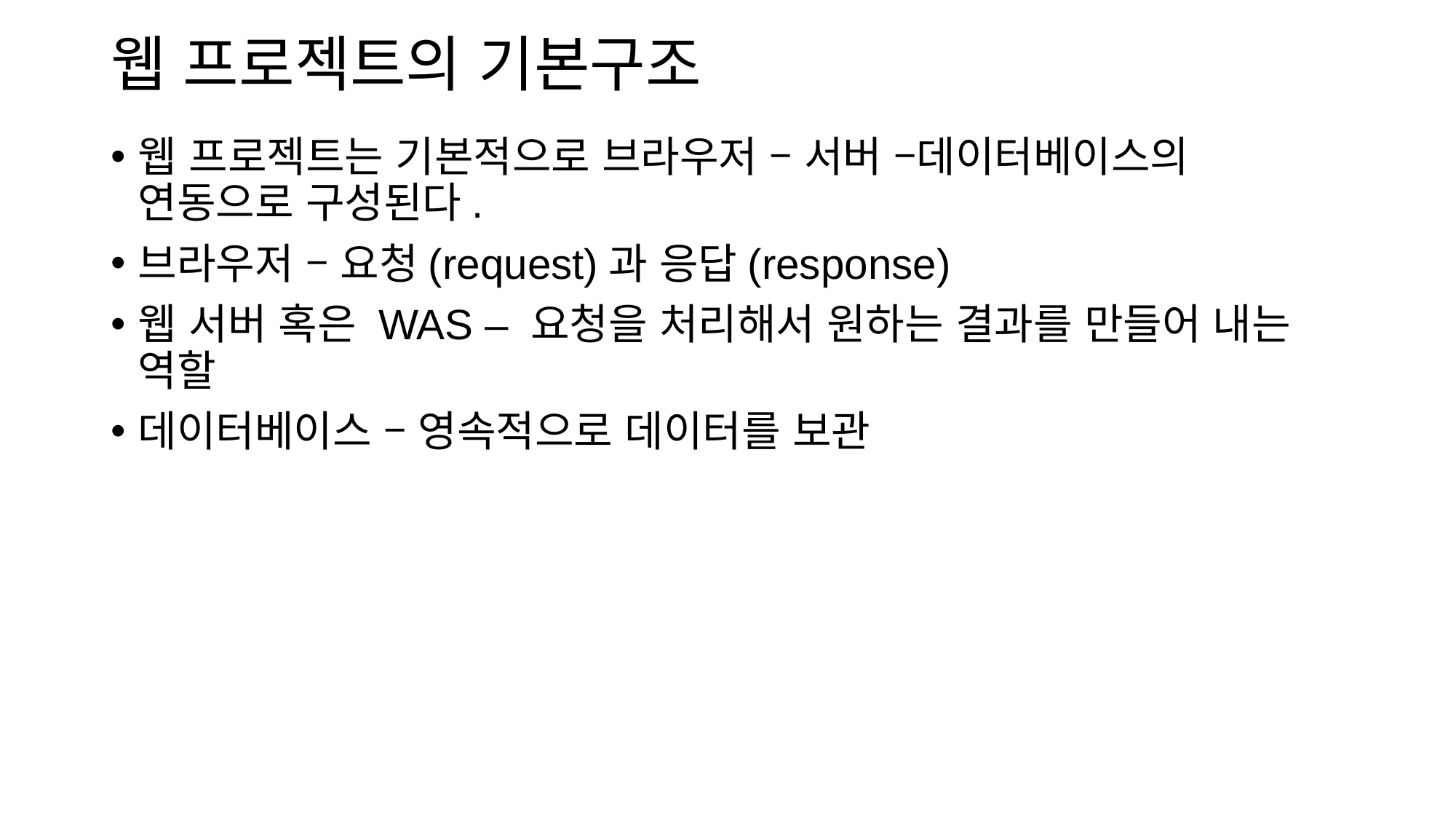

# 웹 프로젝트의 기본구조
웹 프로젝트는 기본적으로 브라우저 – 서버 –데이터베이스의 연동으로 구성된다.
브라우저 – 요청(request)과 응답(response)
웹 서버 혹은 WAS – 요청을 처리해서 원하는 결과를 만들어 내는 역할
데이터베이스 – 영속적으로 데이터를 보관